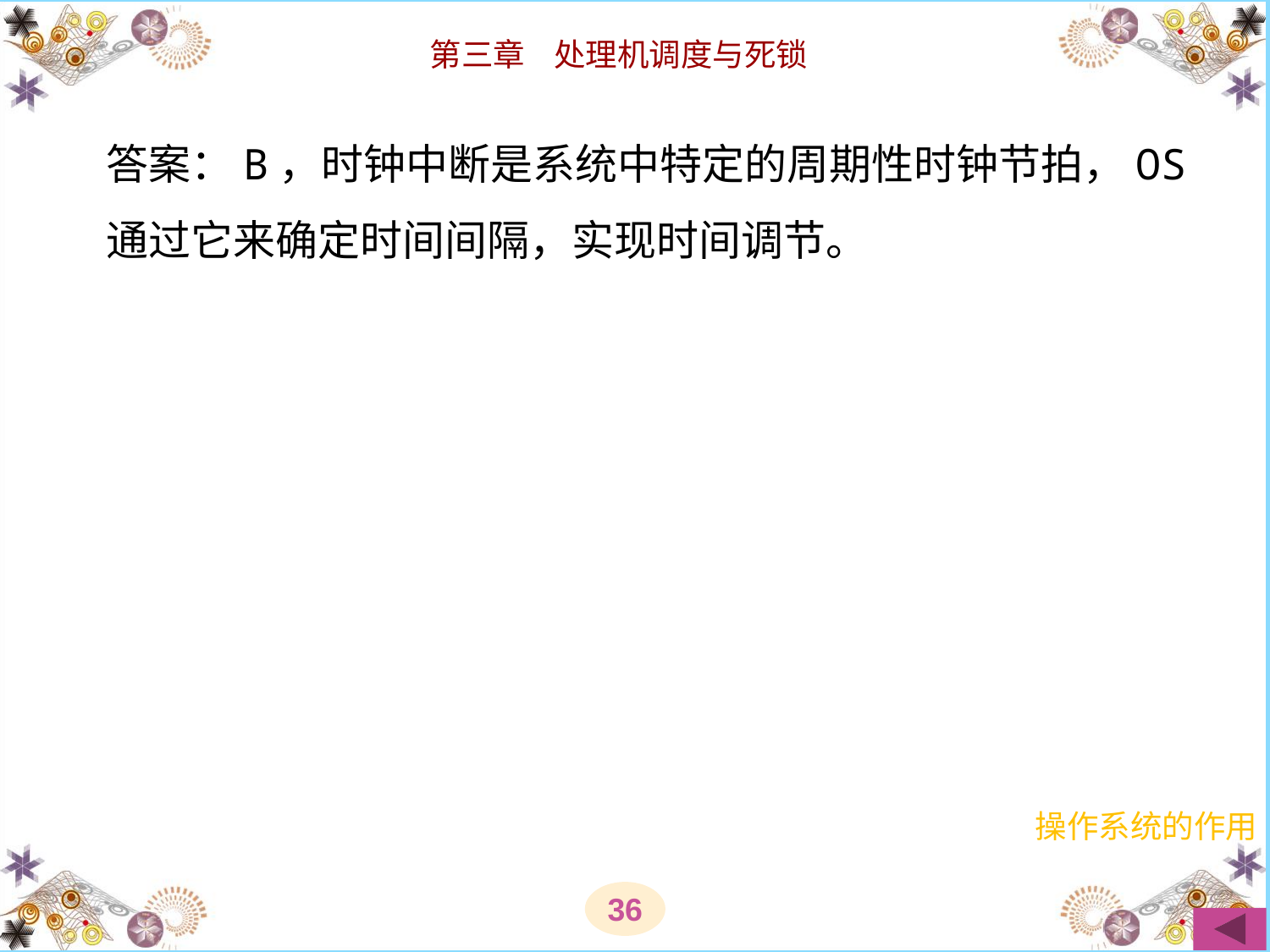

答案：B，时钟中断是系统中特定的周期性时钟节拍，OS通过它来确定时间间隔，实现时间调节。
操作系统的作用